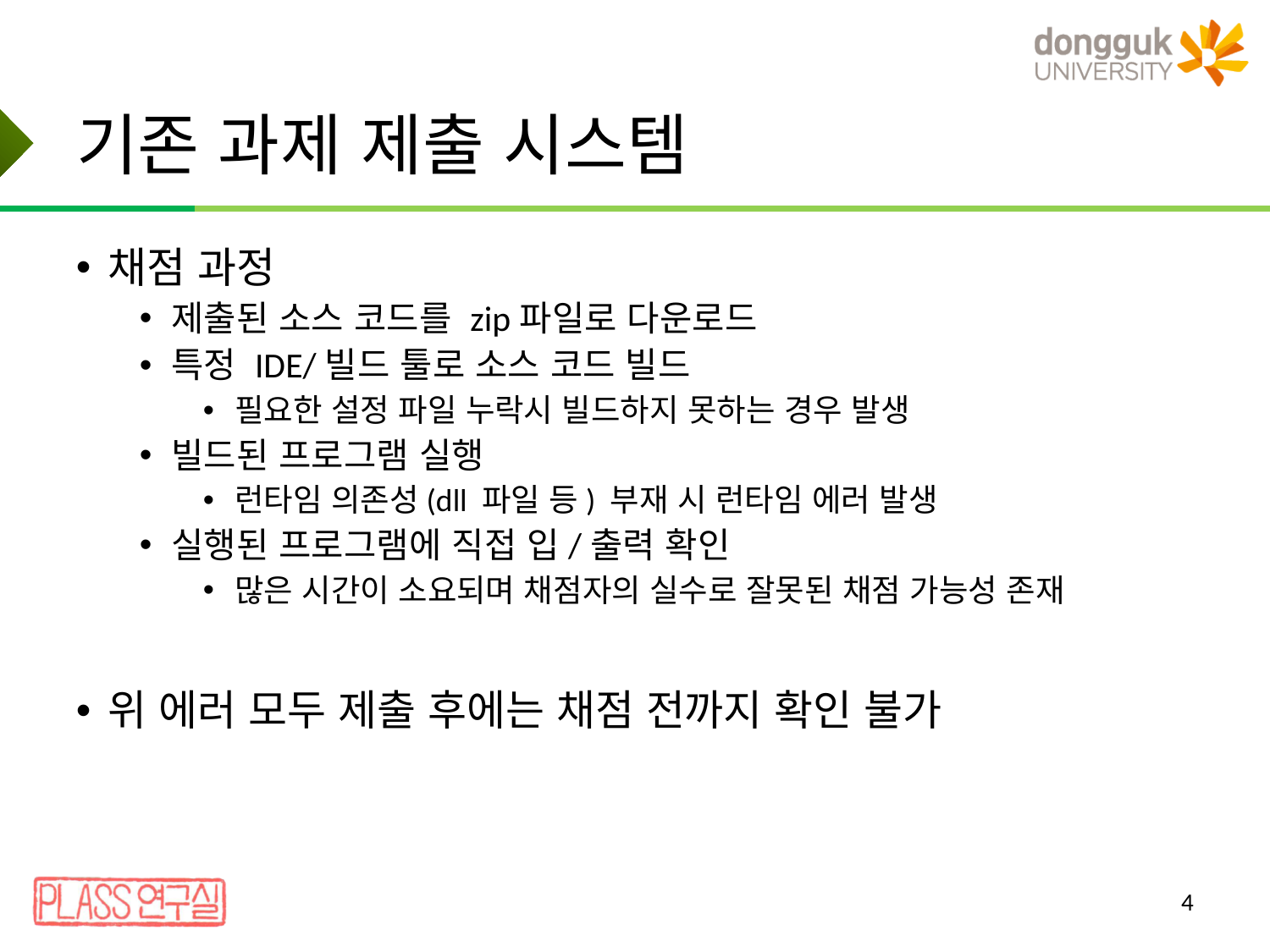

# 기존 과제 제출 시스템
채점 과정
제출된 소스 코드를 zip파일로 다운로드
특정 IDE/빌드 툴로 소스 코드 빌드
필요한 설정 파일 누락시 빌드하지 못하는 경우 발생
빌드된 프로그램 실행
런타임 의존성(dll 파일 등) 부재 시 런타임 에러 발생
실행된 프로그램에 직접 입/출력 확인
많은 시간이 소요되며 채점자의 실수로 잘못된 채점 가능성 존재

위 에러 모두 제출 후에는 채점 전까지 확인 불가

4